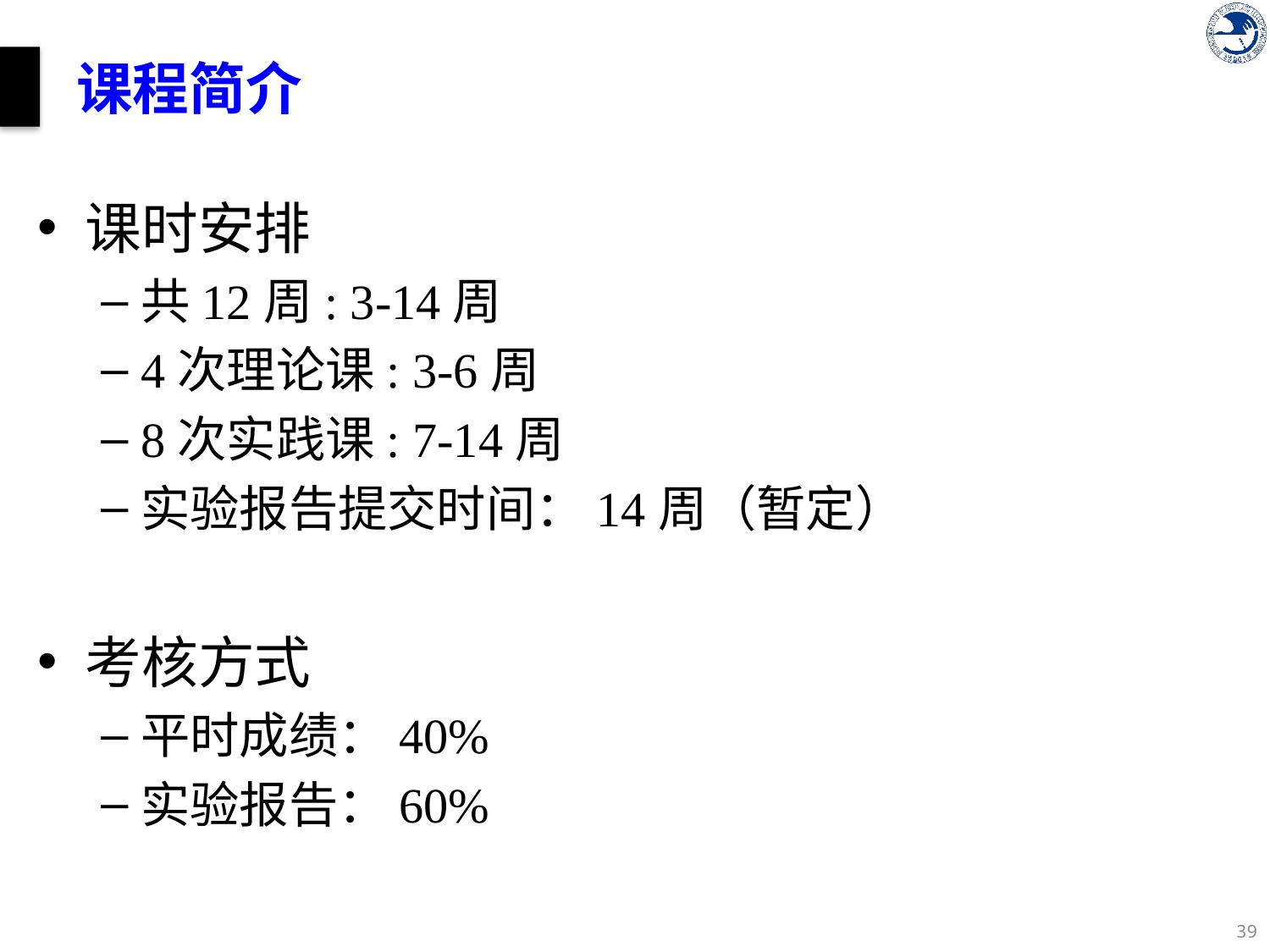

# 课程简介
课时安排
共12周: 3-14周
4次理论课: 3-6周
8次实践课: 7-14周
实验报告提交时间：14周（暂定）

考核方式
平时成绩：40%
实验报告：60%
39